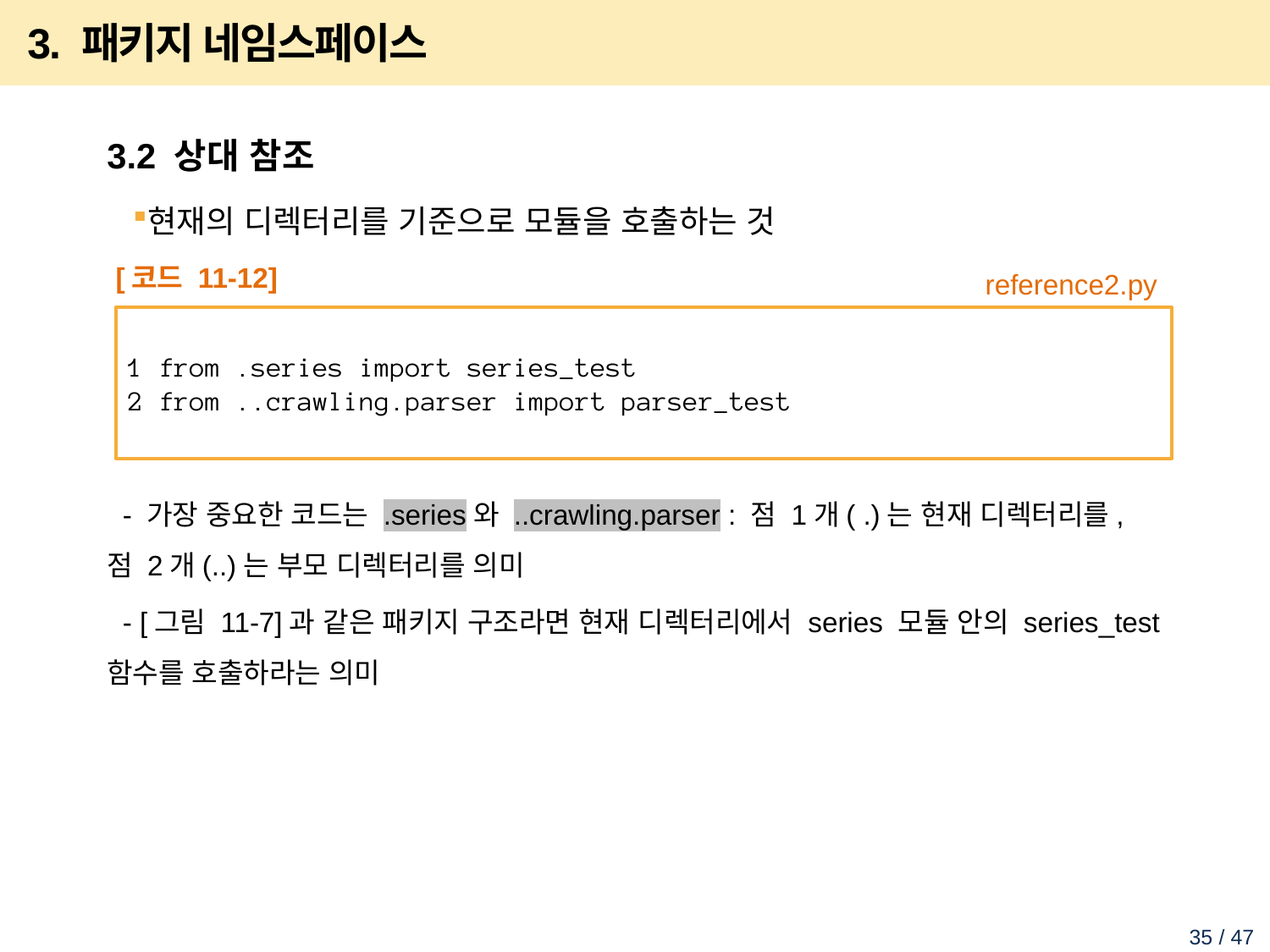

# 3. 패키지 네임스페이스
3.2 상대 참조
현재의 디렉터리를 기준으로 모듈을 호출하는 것

  - 가장 중요한 코드는 .series와 ..crawling.parser : 점 1개( .)는 현재 디렉터리를,
점 2개(..)는 부모 디렉터리를 의미
  - [그림 11-7]과 같은 패키지 구조라면 현재 디렉터리에서 series 모듈 안의 series_test 함수를 호출하라는 의미
[코드 11-12]
1 from .series import series_test
2 from ..crawling.parser import parser_test
reference2.py